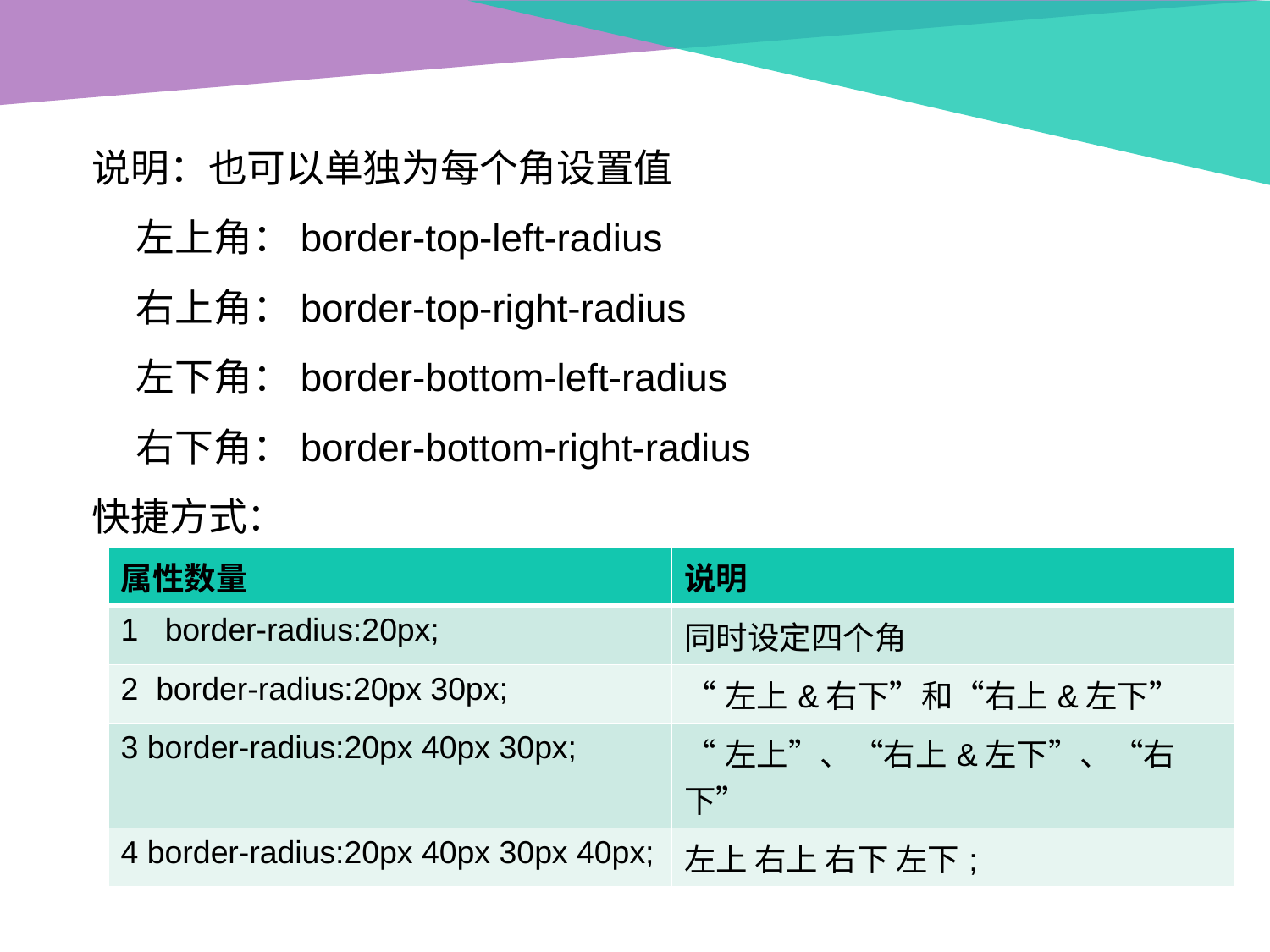

说明：也可以单独为每个角设置值
    左上角：border-top-left-radius
    右上角：border-top-right-radius
    左下角：border-bottom-left-radius
    右下角：border-bottom-right-radius
快捷方式：

| 属性数量 | 说明 |
| --- | --- |
| 1 border-radius:20px; | 同时设定四个角 |
| 2 border-radius:20px 30px; | “左上&右下”和“右上&左下” |
| 3 border-radius:20px 40px 30px; | “左上”、“右上&左下”、“右下” |
| 4 border-radius:20px 40px 30px 40px; | 左上 右上 右下 左下; |